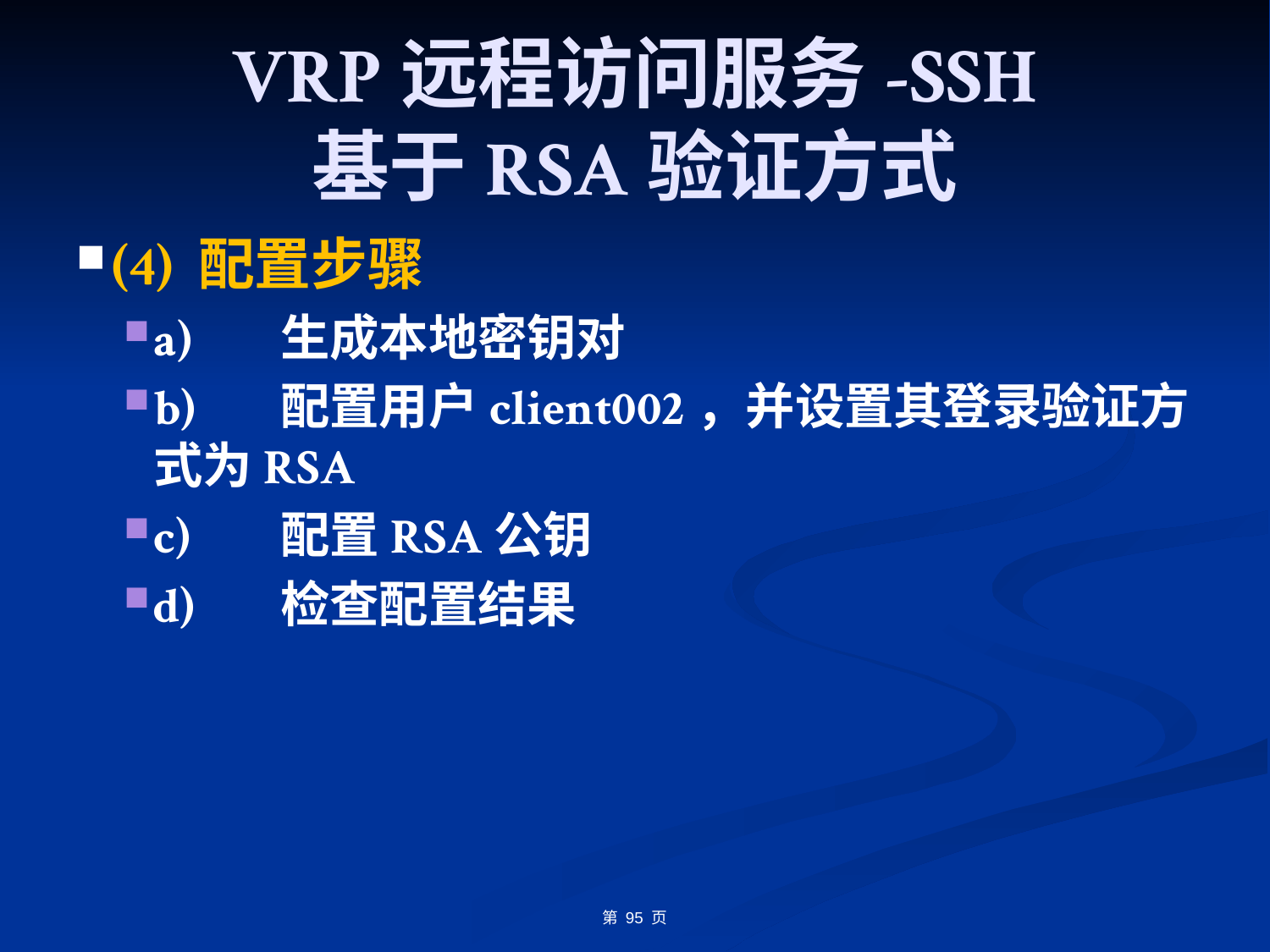

# VRP远程访问服务-SSH 基于RSA验证方式
(4) 配置步骤
a)	生成本地密钥对
b)	配置用户client002，并设置其登录验证方式为RSA
c)	配置RSA公钥
d)	检查配置结果

第 95 页